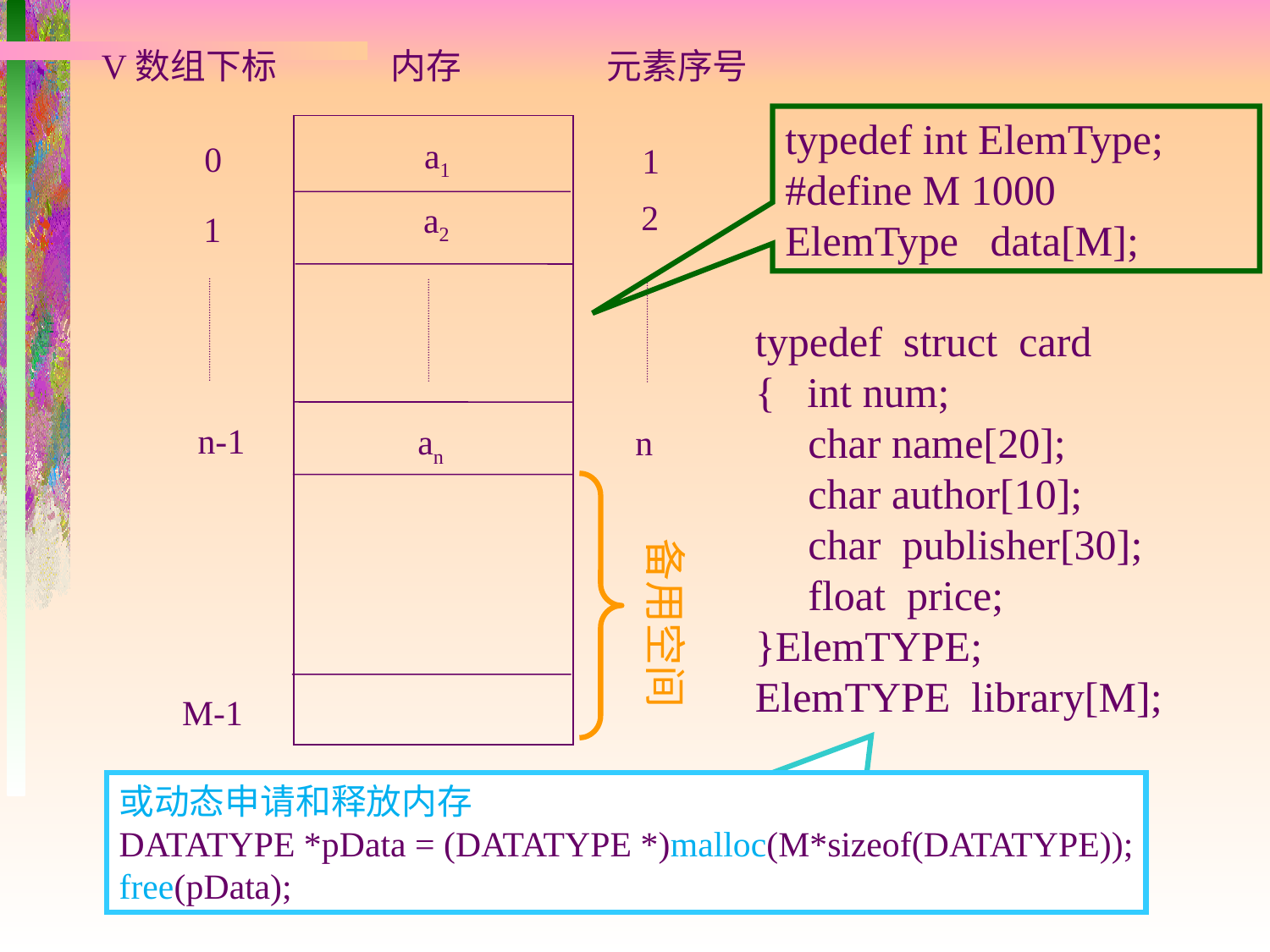

V数组下标
内存
元素序号

a1
0
1
2
a2

1

n-1
an
n

M-1
typedef int ElemType; #define M 1000
ElemType   data[M];
typedef  struct  card
{   int num;
     char name[20];
     char author[10];
     char  publisher[30];
     float  price;
}ElemTYPE;
ElemTYPE  library[M];

备用空间
或动态申请和释放内存
DATATYPE *pData = (DATATYPE *)malloc(M*sizeof(DATATYPE));
free(pData);
数据元素不是简单类型时,可定义结构体数组